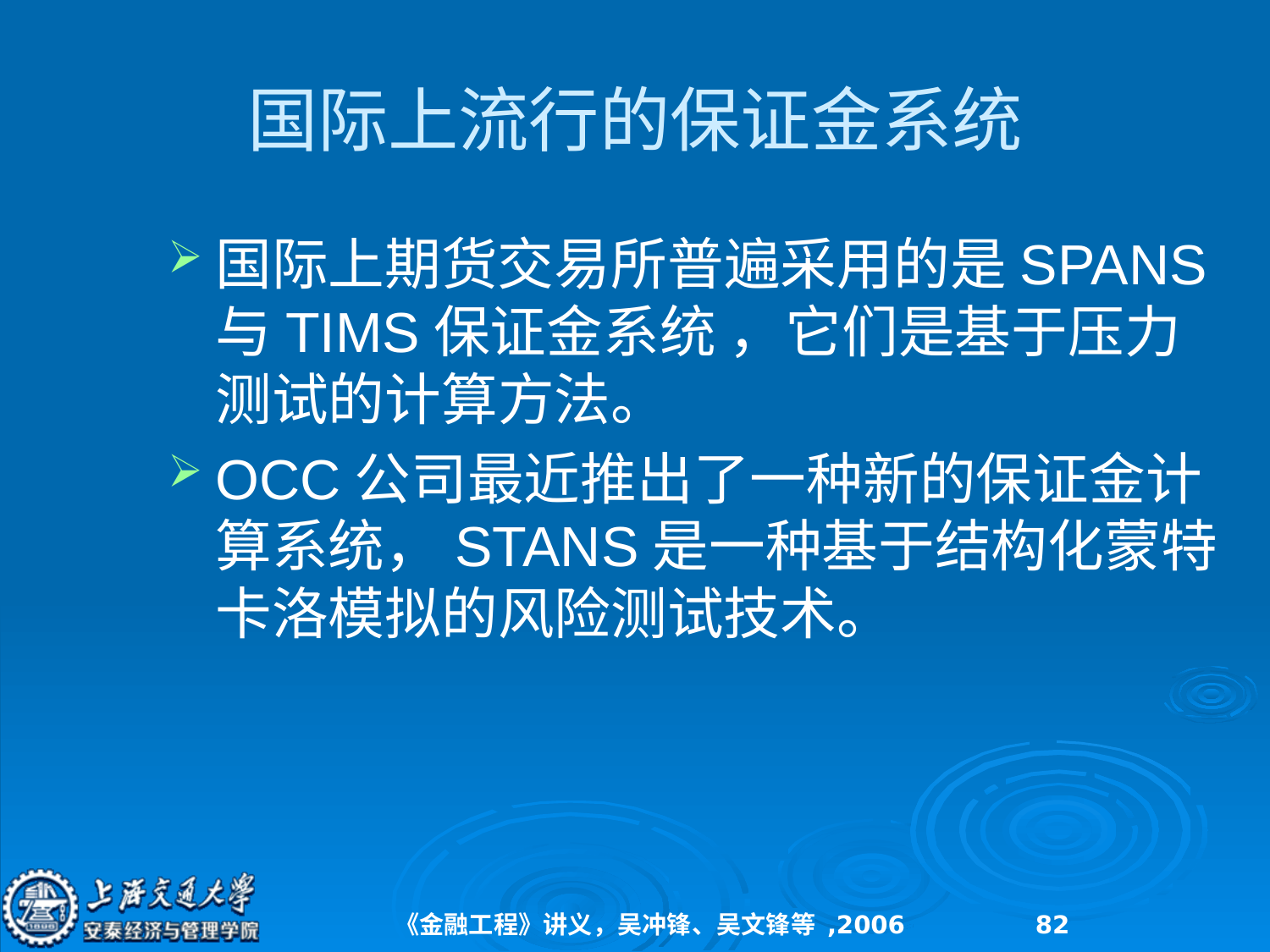

# 国际上流行的保证金系统
国际上期货交易所普遍采用的是SPANS与TIMS保证金系统 ，它们是基于压力测试的计算方法。
OCC公司最近推出了一种新的保证金计算系统，STANS是一种基于结构化蒙特卡洛模拟的风险测试技术。